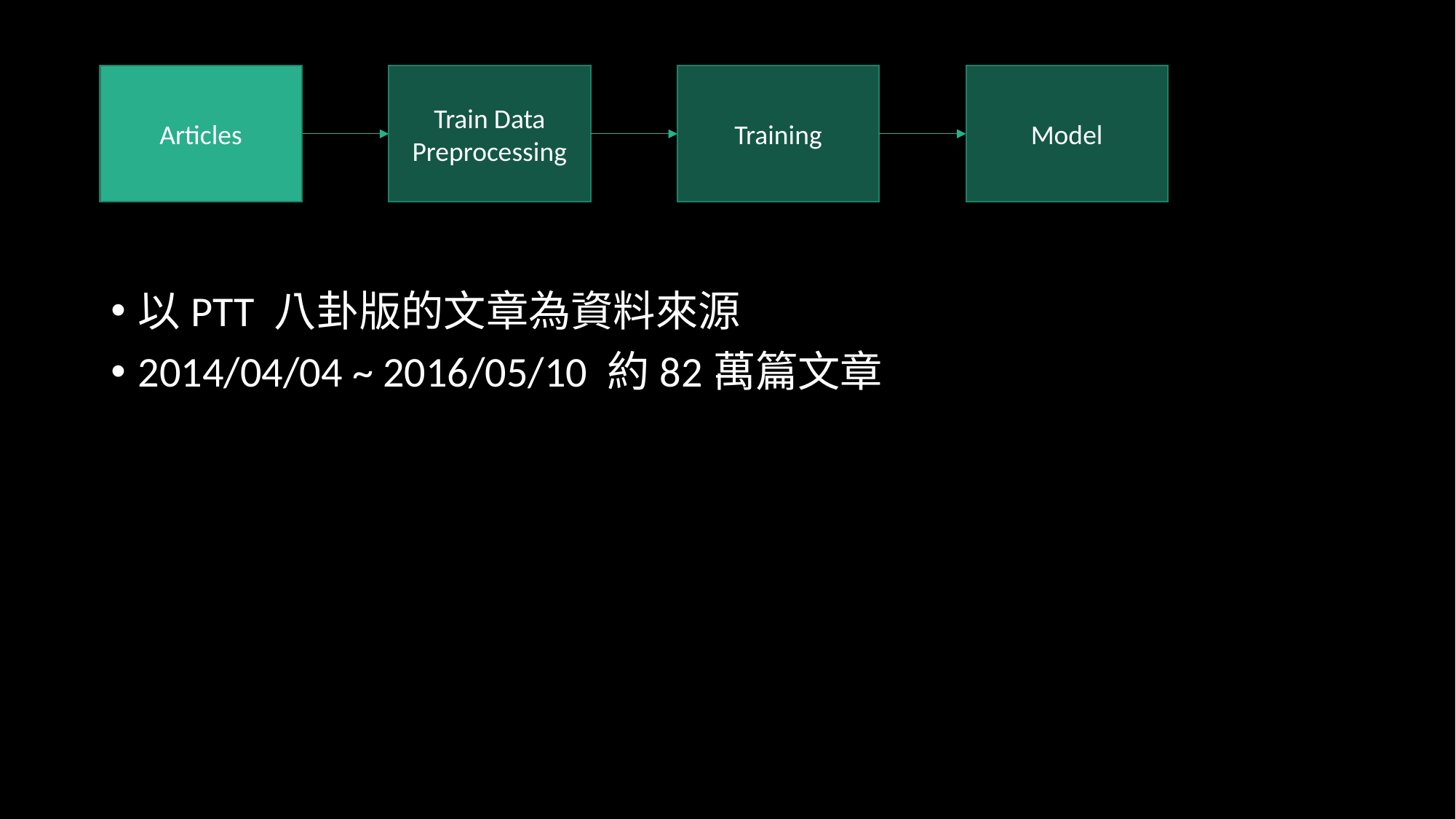

#
Training
Model
Train Data
Preprocessing
Articles

以PTT 八卦版的文章為資料來源
2014/04/04 ~ 2016/05/10 約82萬篇文章